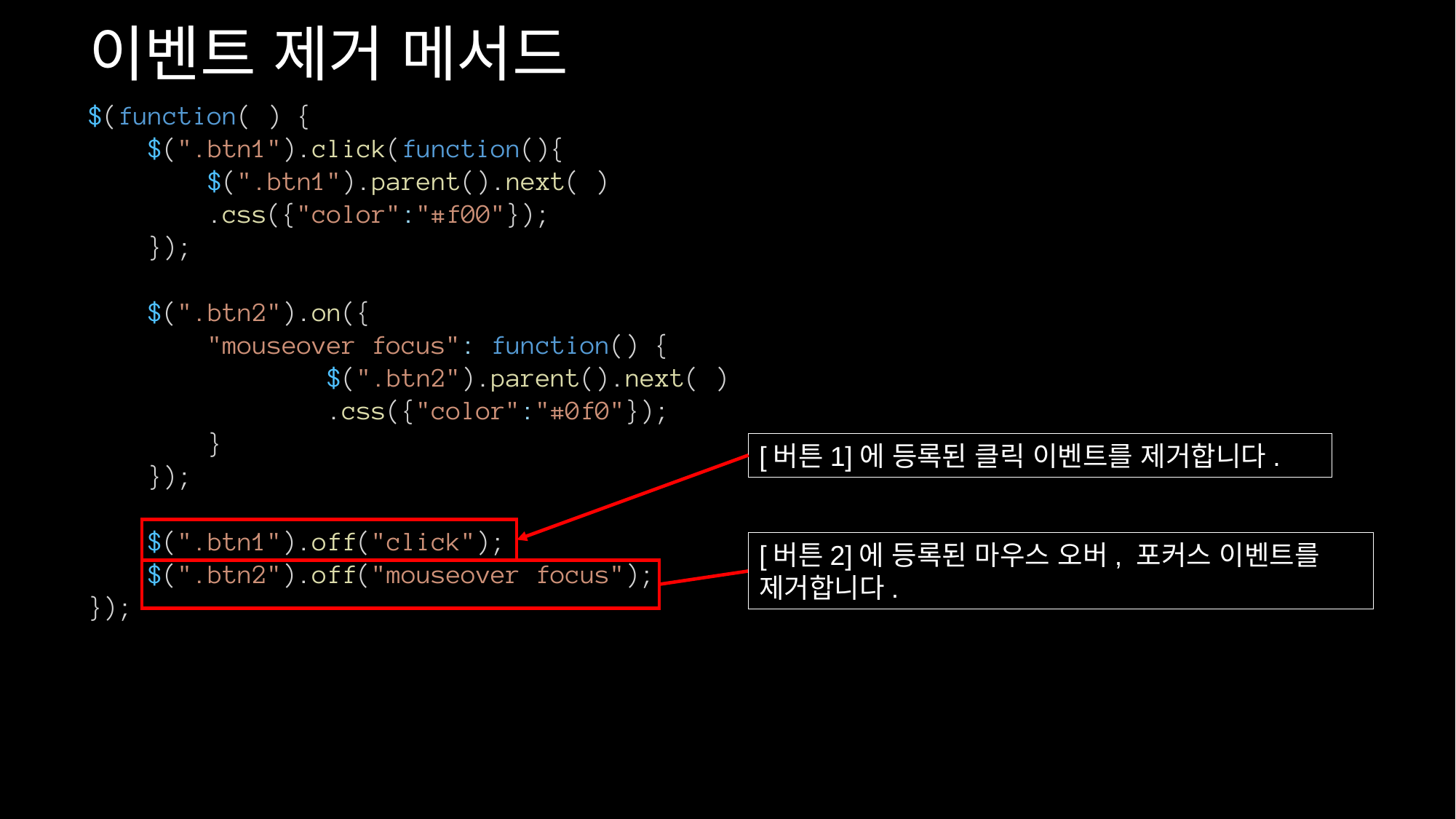

이벤트 제거 메서드
$(function( ) {
    $(".btn1").click(function(){
        $(".btn1").parent().next( )
        .css({"color":"#f00"});
    });
    $(".btn2").on({
        "mouseover focus": function() {
                $(".btn2").parent().next( )
                .css({"color":"#0f0"});
        }
    });
    $(".btn1").off("click");
    $(".btn2").off("mouseover focus");
});
[버튼1]에 등록된 클릭 이벤트를 제거합니다.

[버튼2]에 등록된 마우스 오버, 포커스 이벤트를 제거합니다.